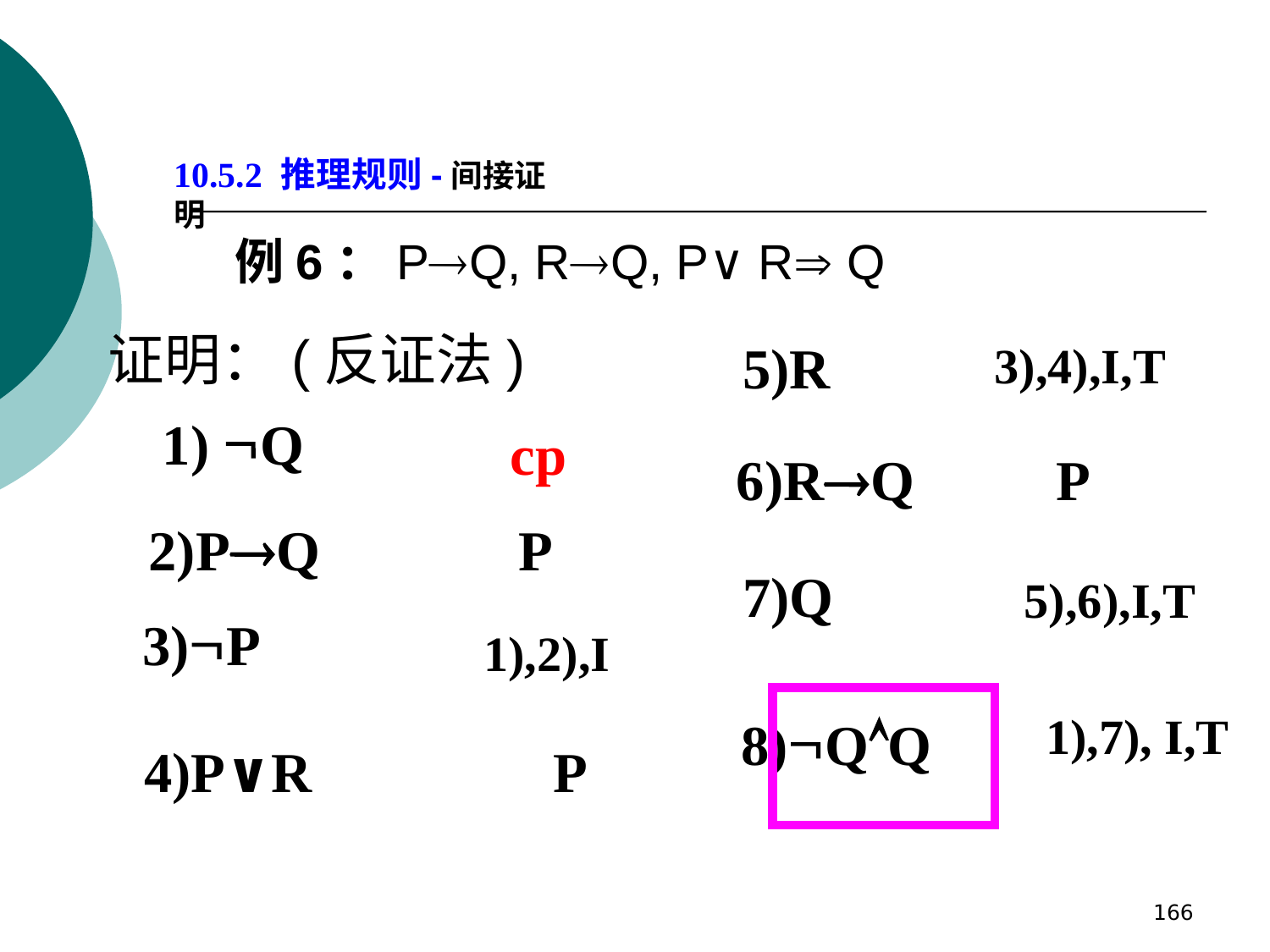

10.5.2 推理规则-间接证明
例6：P→Q, R→Q, P∨R⇒ Q
证明：(反证法)
5)R
3),4),I,T
1) ¬Q
cp
6)R→Q          P
 2)P→Q              P
7)Q
5),6),I,T
3)¬P
1),2),I

1),7), I,T
8)¬Q∧Q
4)P∨R                 P
166